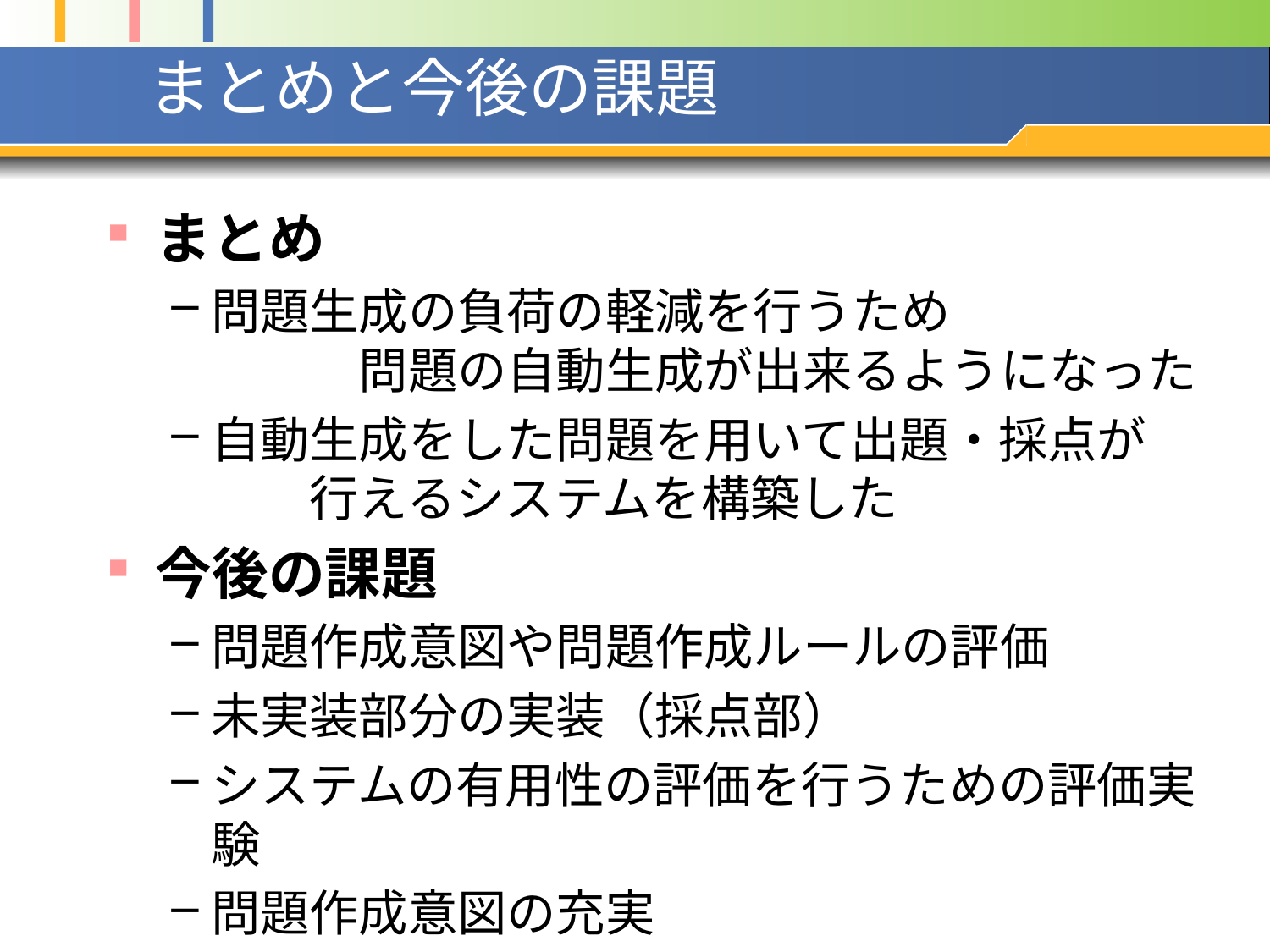

# まとめと今後の課題
まとめ
問題生成の負荷の軽減を行うため　　　　　　　　問題の自動生成が出来るようになった
自動生成をした問題を用いて出題・採点が　　　行えるシステムを構築した
今後の課題
問題作成意図や問題作成ルールの評価
未実装部分の実装（採点部）
システムの有用性の評価を行うための評価実験
問題作成意図の充実